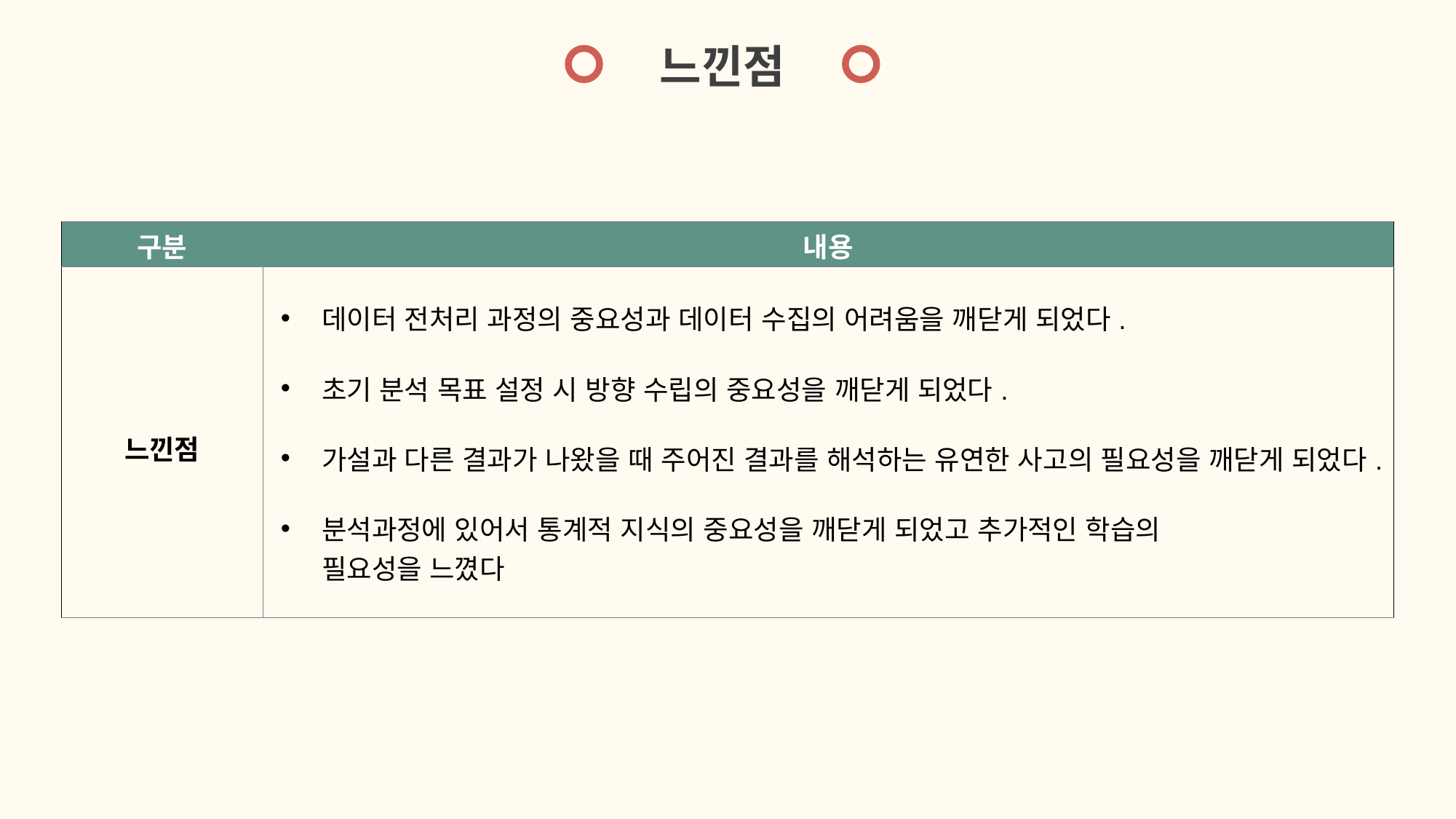

느낀점

| 구분 | 내용 |
| --- | --- |
| 느낀점 | 데이터 전처리 과정의 중요성과 데이터 수집의 어려움을 깨닫게 되었다. 초기 분석 목표 설정 시 방향 수립의 중요성을 깨닫게 되었다. 가설과 다른 결과가 나왔을 때 주어진 결과를 해석하는 유연한 사고의 필요성을 깨닫게 되었다. 분석과정에 있어서 통계적 지식의 중요성을 깨닫게 되었고 추가적인 학습의 필요성을 느꼈다 |